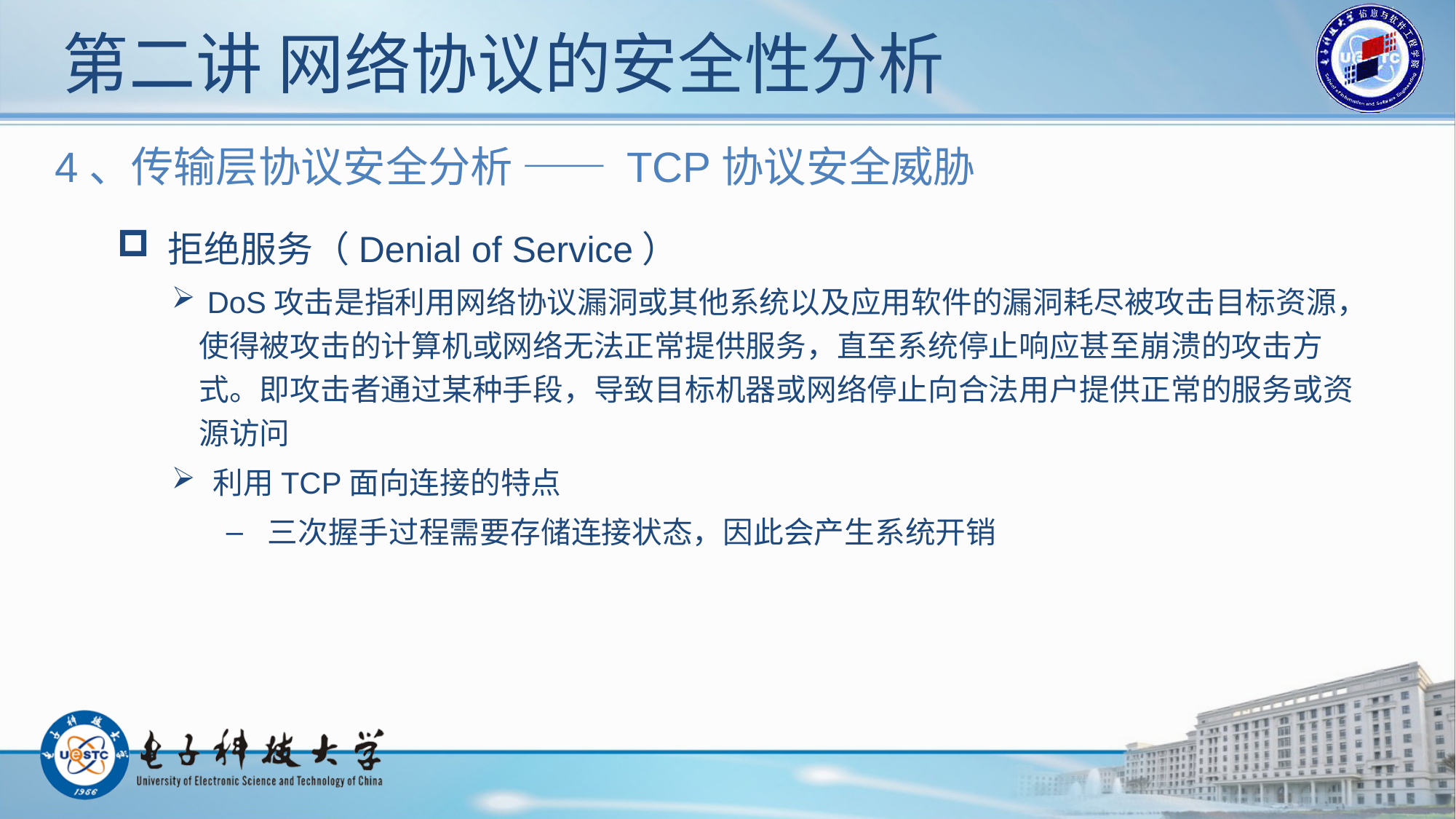

# 第二讲 网络协议的安全性分析
4、传输层协议安全分析 —— TCP协议安全威胁
 拒绝服务（Denial of Service）
 DoS攻击是指利用网络协议漏洞或其他系统以及应用软件的漏洞耗尽被攻击目标资源，使得被攻击的计算机或网络无法正常提供服务，直至系统停止响应甚至崩溃的攻击方式。即攻击者通过某种手段，导致目标机器或网络停止向合法用户提供正常的服务或资源访问
 利用TCP面向连接的特点
 三次握手过程需要存储连接状态，因此会产生系统开销